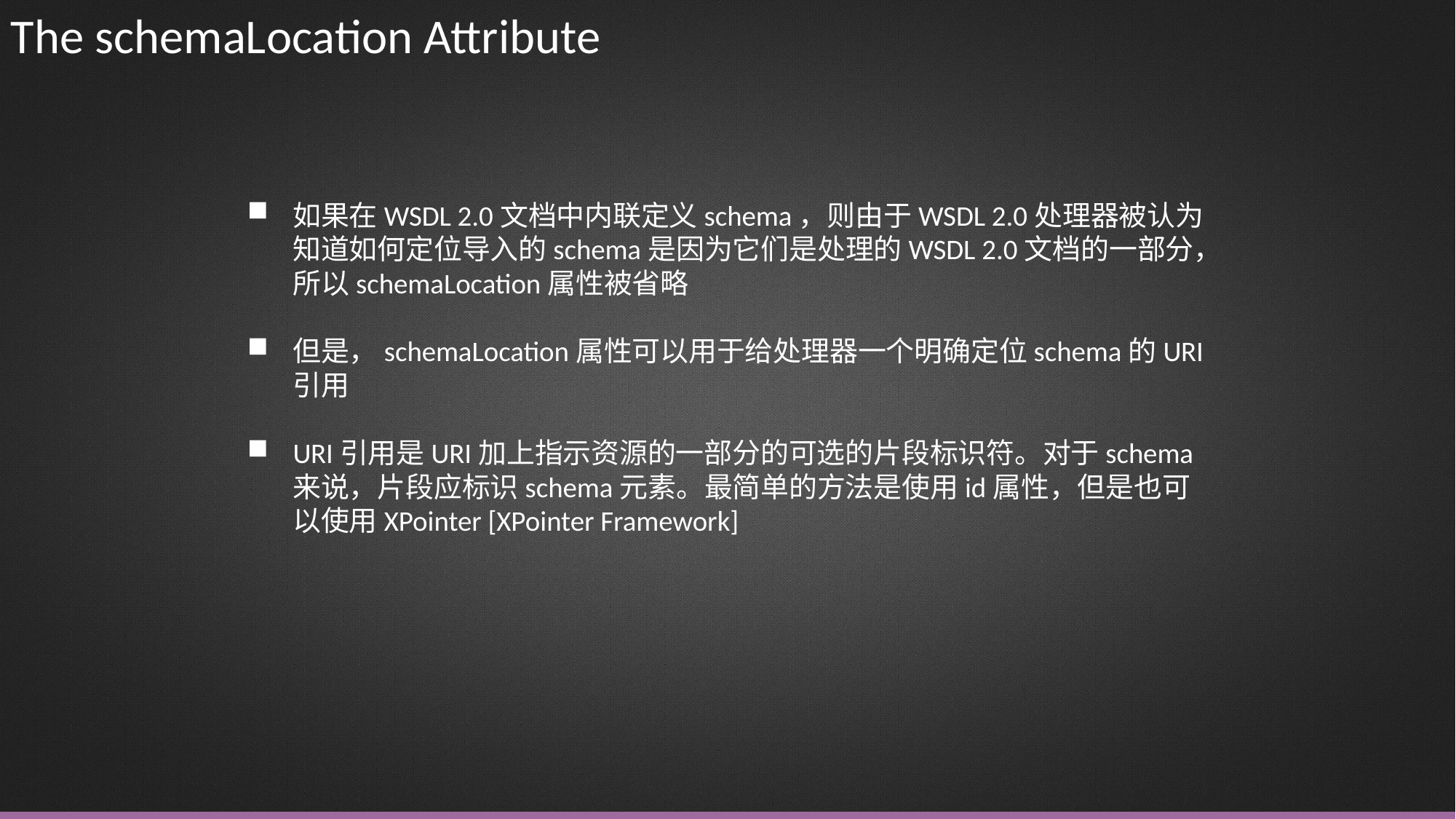

The schemaLocation Attribute
如果在WSDL 2.0文档中内联定义schema，则由于WSDL 2.0处理器被认为知道如何定位导入的schema是因为它们是处理的WSDL 2.0文档的一部分，所以schemaLocation属性被省略

但是，schemaLocation属性可以用于给处理器一个明确定位schema的URI引用

URI引用是URI加上指示资源的一部分的可选的片段标识符。对于schema来说，片段应标识schema元素。最简单的方法是使用id属性，但是也可以使用XPointer [XPointer Framework]